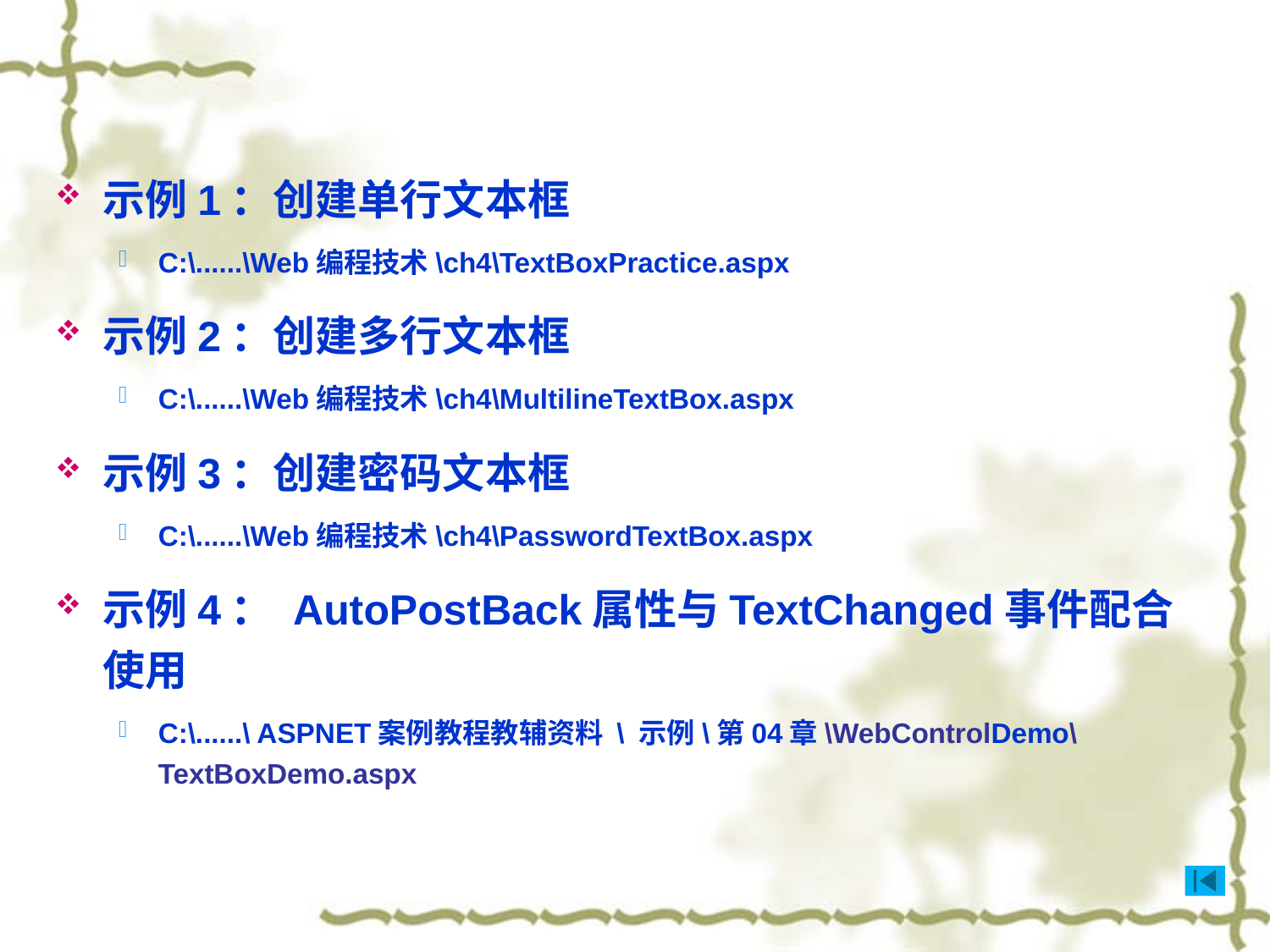

示例1：创建单行文本框
C:\......\Web编程技术\ch4\TextBoxPractice.aspx
示例2：创建多行文本框
C:\......\Web编程技术\ch4\MultilineTextBox.aspx
示例3：创建密码文本框
C:\......\Web编程技术\ch4\PasswordTextBox.aspx
示例4： AutoPostBack属性与TextChanged事件配合使用
C:\......\ ASPNET案例教程教辅资料 \ 示例\第04章\WebControlDemo\TextBoxDemo.aspx